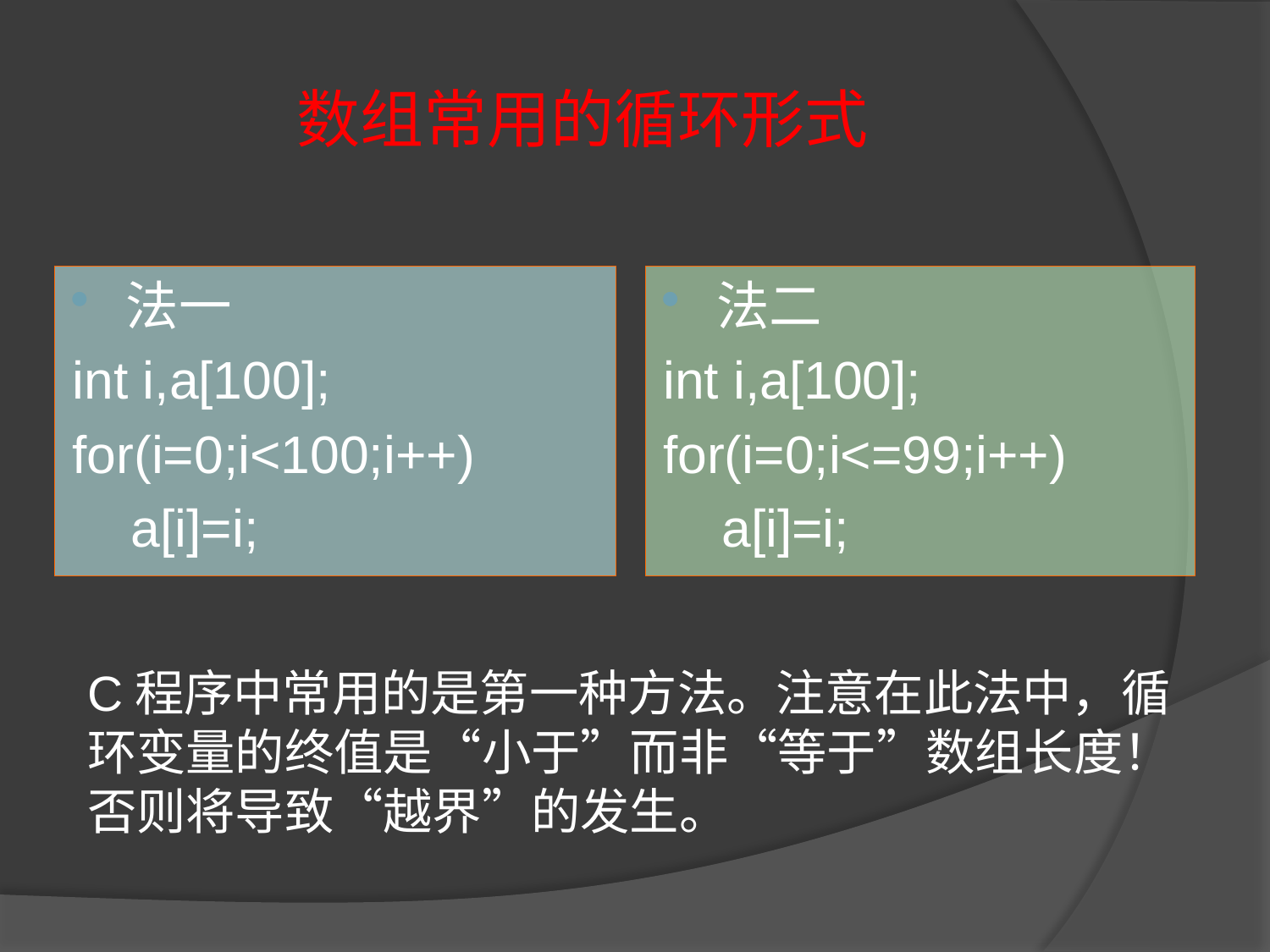

# 数组常用的循环形式
法一
int i,a[100];
for(i=0;i<100;i++)
    a[i]=i;
法二
int i,a[100];
for(i=0;i<=99;i++)
    a[i]=i;

C程序中常用的是第一种方法。注意在此法中，循环变量的终值是“小于”而非“等于”数组长度！否则将导致“越界”的发生。